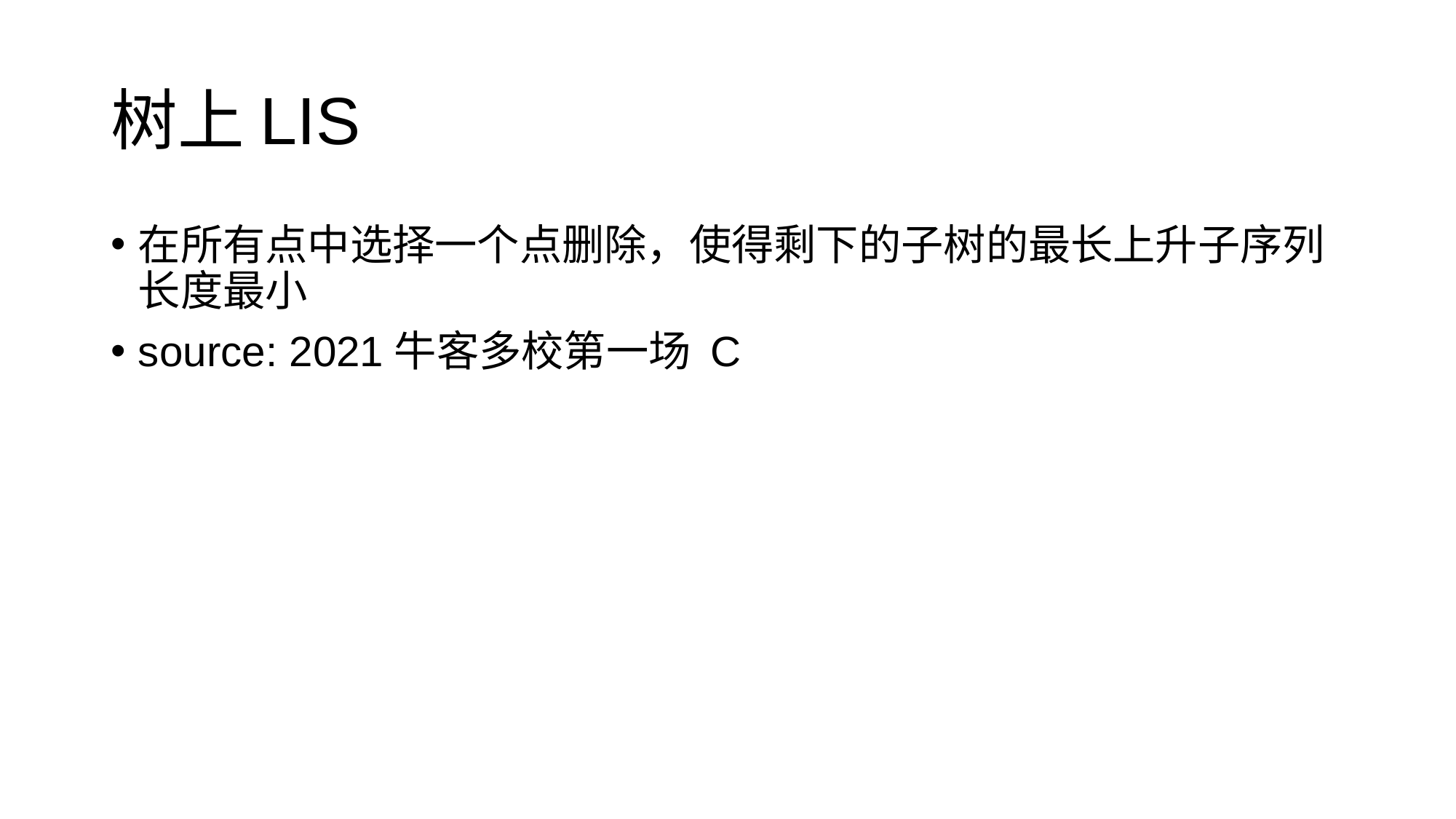

# 树上LIS
在所有点中选择一个点删除，使得剩下的子树的最长上升子序列长度最小
source: 2021牛客多校第一场 C